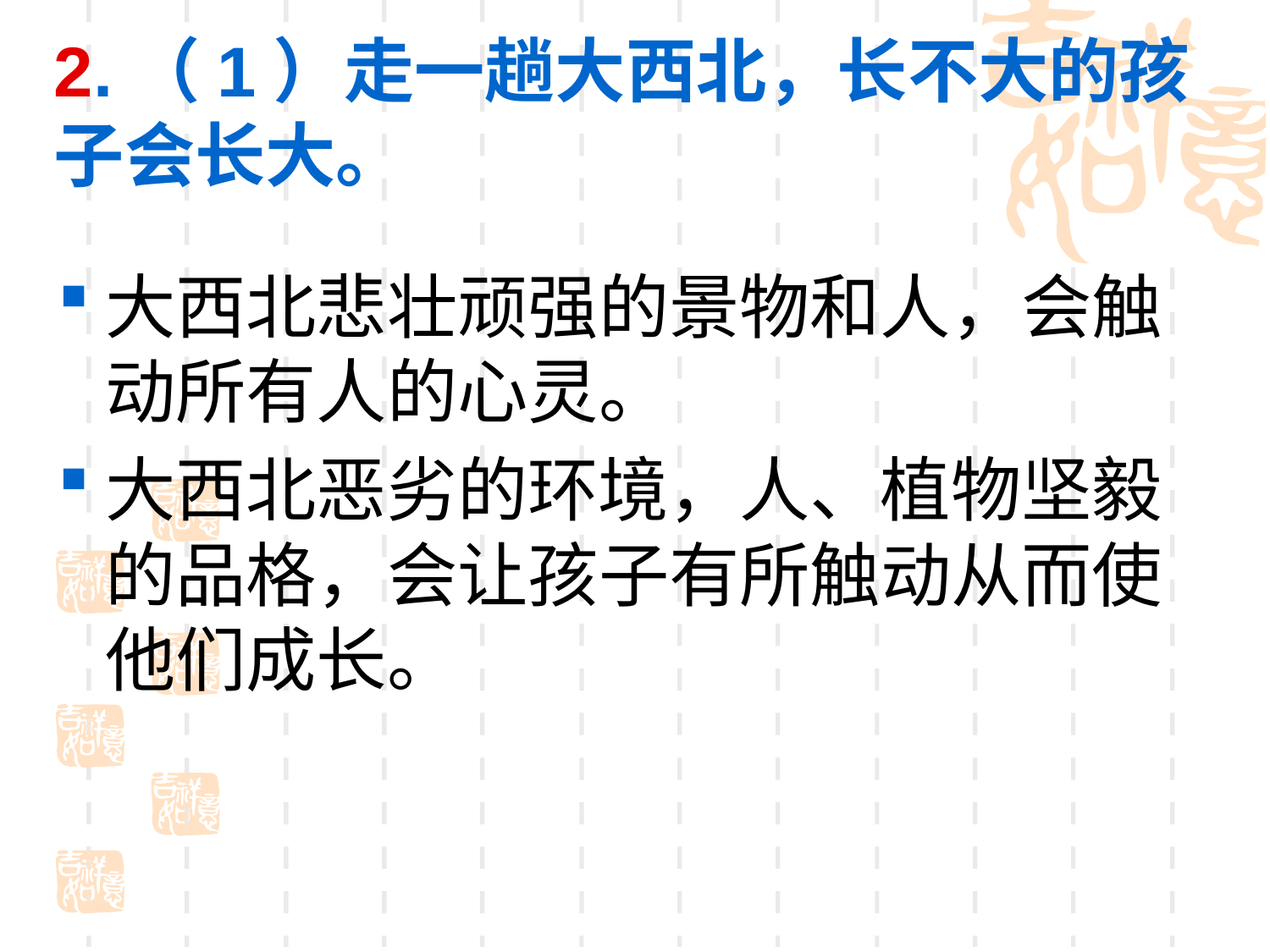

# 2.（1）走一趟大西北，长不大的孩子会长大。
大西北悲壮顽强的景物和人，会触动所有人的心灵。
大西北恶劣的环境，人、植物坚毅的品格，会让孩子有所触动从而使他们成长。